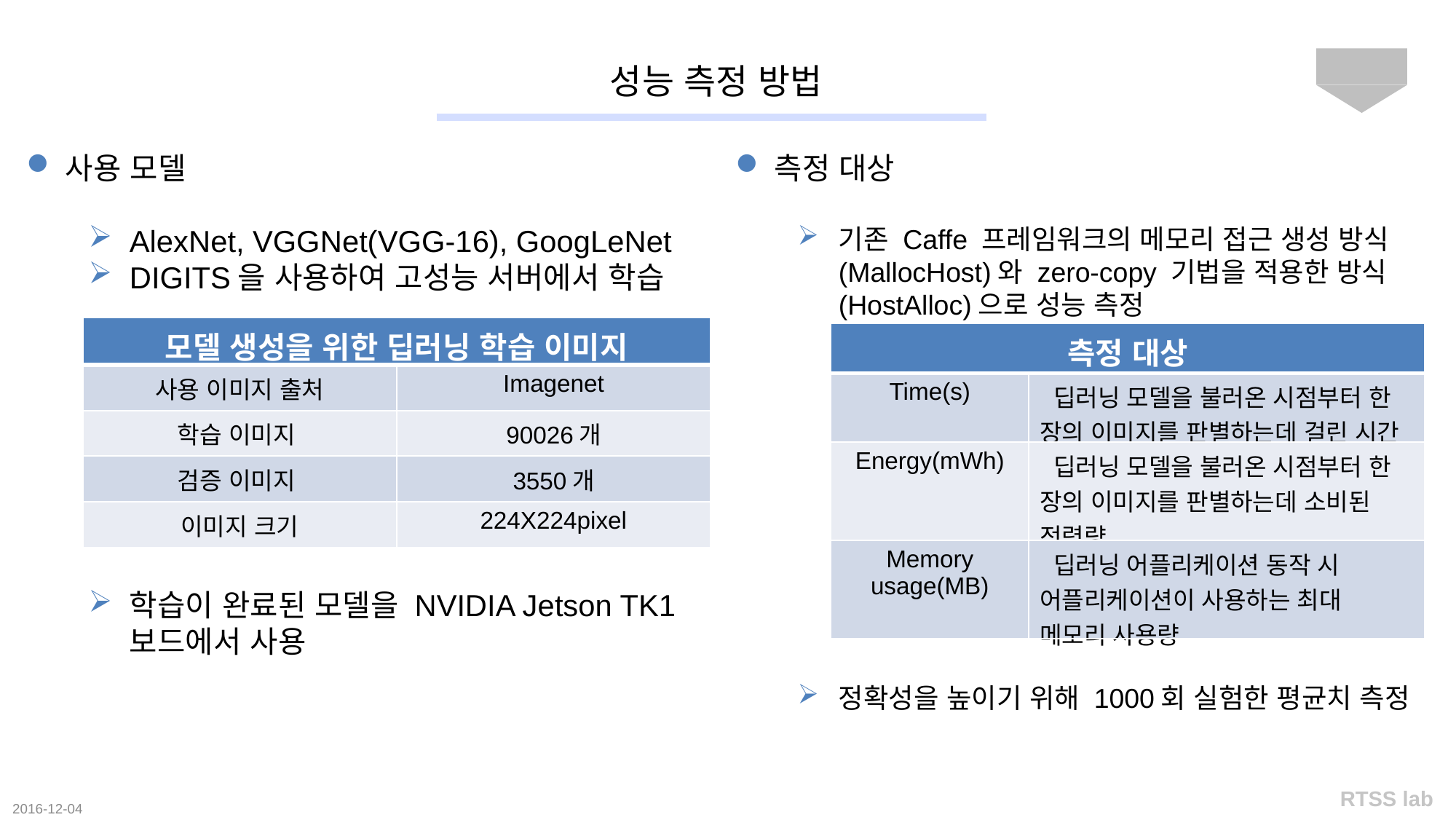

# 성능 측정 방법
18
사용 모델

AlexNet, VGGNet(VGG-16), GoogLeNet
DIGITS을 사용하여 고성능 서버에서 학습

학습이 완료된 모델을 NVIDIA Jetson TK1 보드에서 사용
측정 대상

기존 Caffe 프레임워크의 메모리 접근 생성 방식(MallocHost)와 zero-copy 기법을 적용한 방식(HostAlloc)으로 성능 측정

정확성을 높이기 위해 1000회 실험한 평균치 측정
| 모델 생성을 위한 딥러닝 학습 이미지 |  |
| --- | --- |
| 사용 이미지 출처 | Imagenet |
| 학습 이미지 | 90026개 |
| 검증 이미지 | 3550개 |
| 이미지 크기 | 224X224pixel |
| 측정 대상 |  |
| --- | --- |
| Time(s) | 딥러닝 모델을 불러온 시점부터 한 장의 이미지를 판별하는데 걸린 시간 |
| Energy(mWh) | 딥러닝 모델을 불러온 시점부터 한 장의 이미지를 판별하는데 소비된 전력량 |
| Memory usage(MB) | 딥러닝 어플리케이션 동작 시 어플리케이션이 사용하는 최대 메모리 사용량 |
RTSS lab
2016-12-04